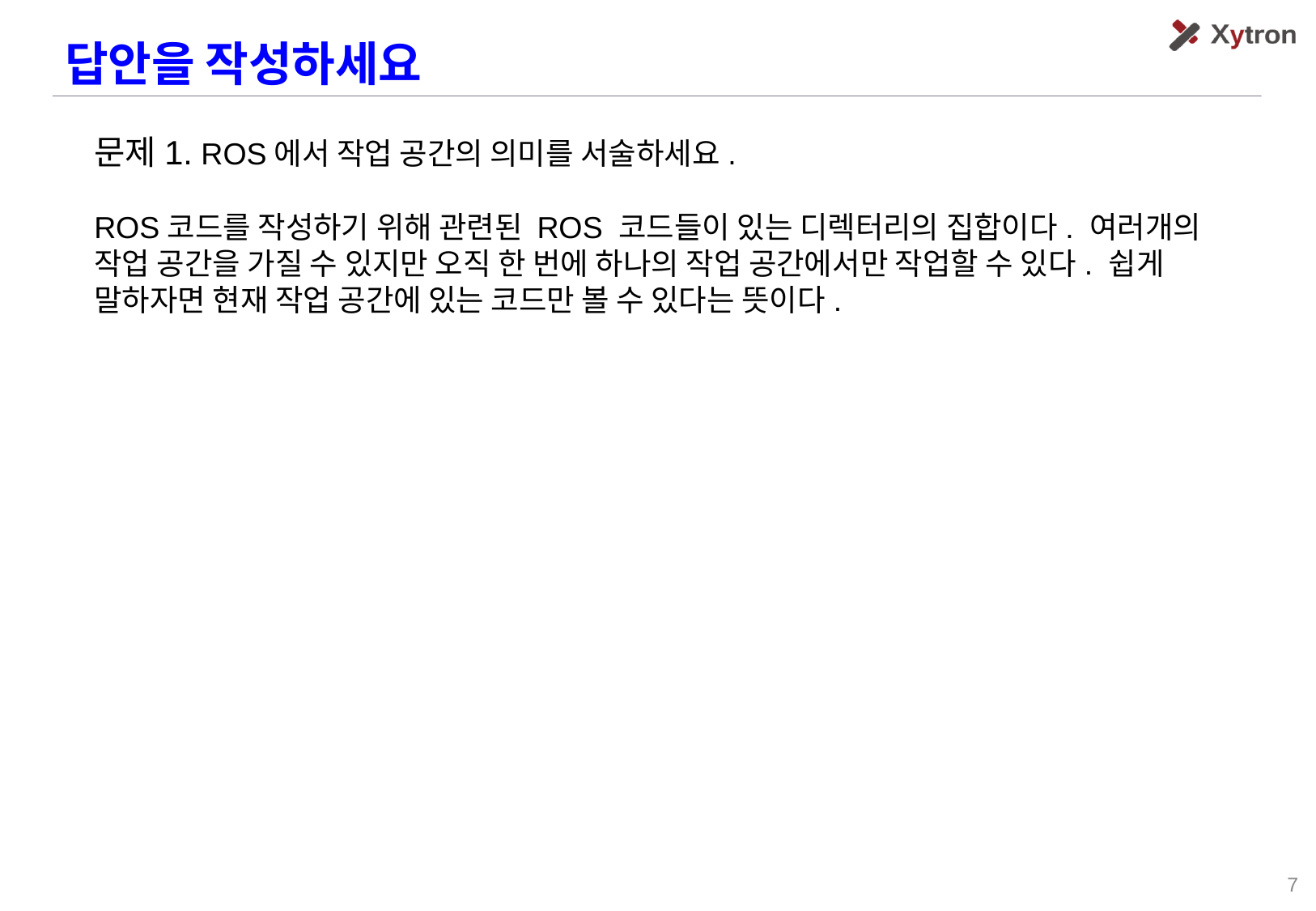

답안을 작성하세요
문제1. ROS에서 작업 공간의 의미를 서술하세요.

ROS코드를 작성하기 위해 관련된 ROS 코드들이 있는 디렉터리의 집합이다. 여러개의 작업 공간을 가질 수 있지만 오직 한 번에 하나의 작업 공간에서만 작업할 수 있다. 쉽게 말하자면 현재 작업 공간에 있는 코드만 볼 수 있다는 뜻이다.

7